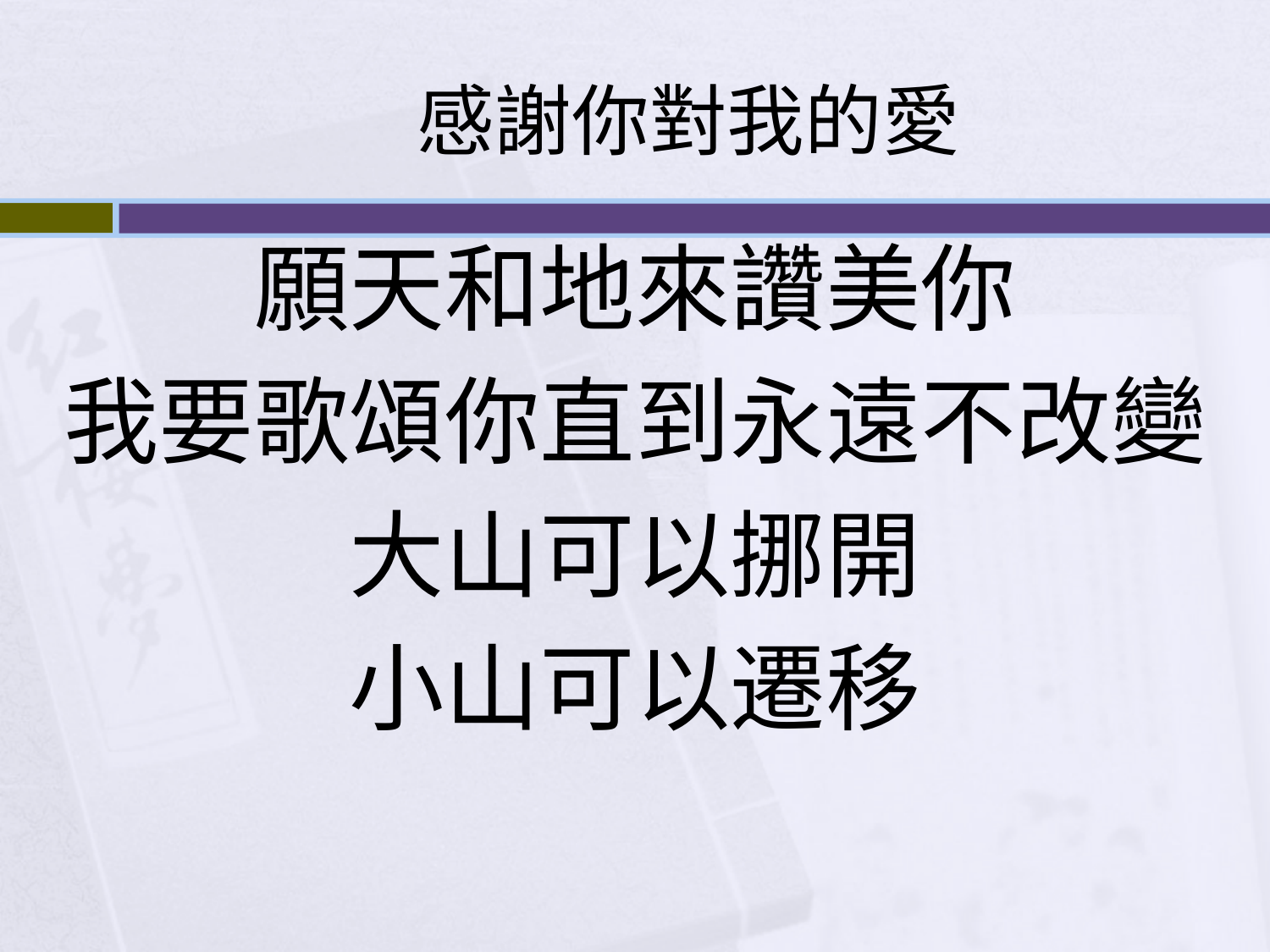

# 感謝你對我的愛
願天和地來讚美你
我要歌頌你直到永遠不改變
大山可以挪開
小山可以遷移